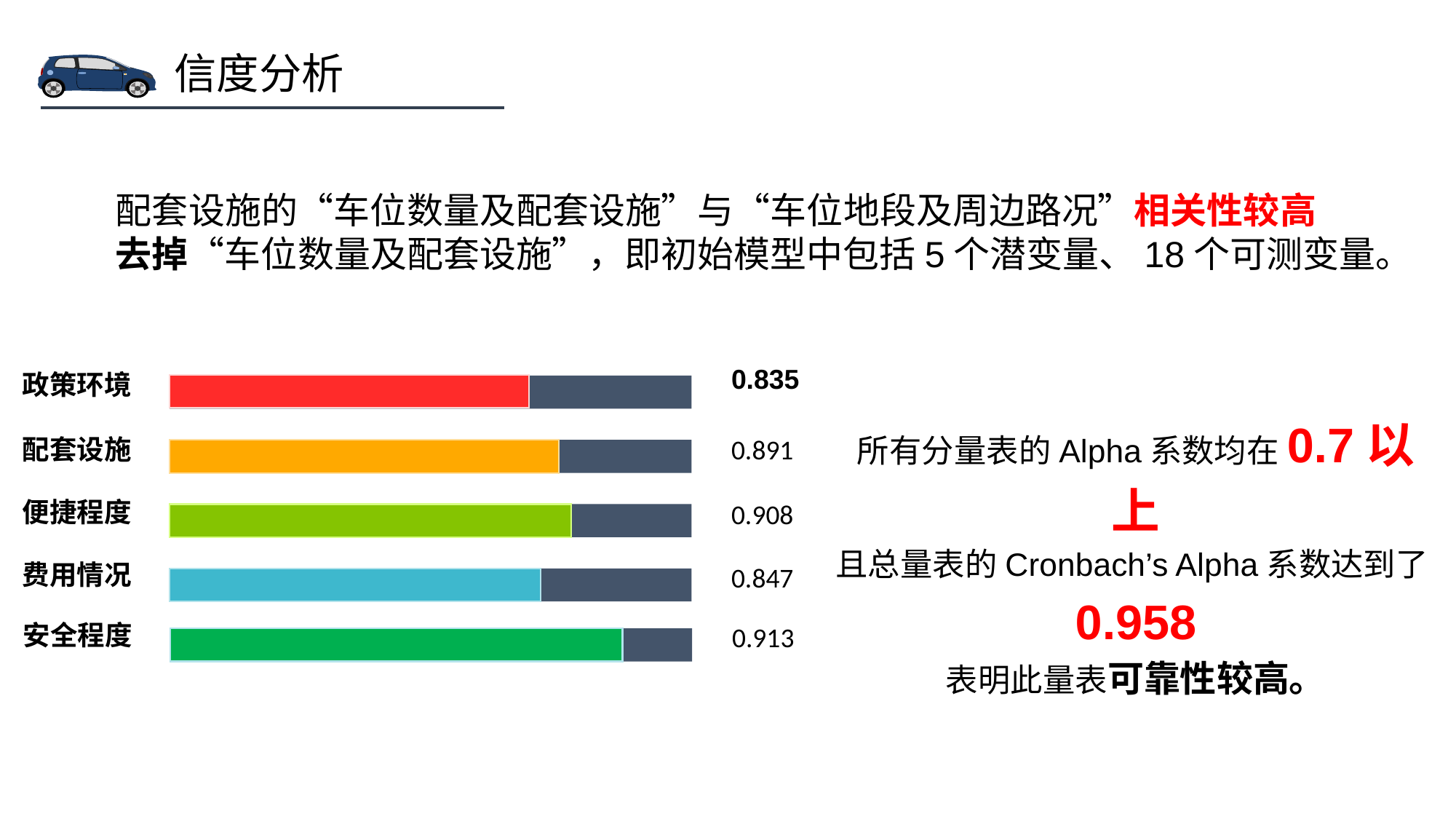

28
信度分析

配套设施的“车位数量及配套设施”与“车位地段及周边路况”相关性较高
去掉“车位数量及配套设施”，即初始模型中包括5个潜变量、18个可测变量。
0.835
政策环境

配套设施
0.891

便捷程度
0.908

费用情况
0.847

安全程度
0.913

所有分量表的Alpha系数均在0.7以上
且总量表的Cronbach’s Alpha系数达到了0.958
表明此量表可靠性较高。